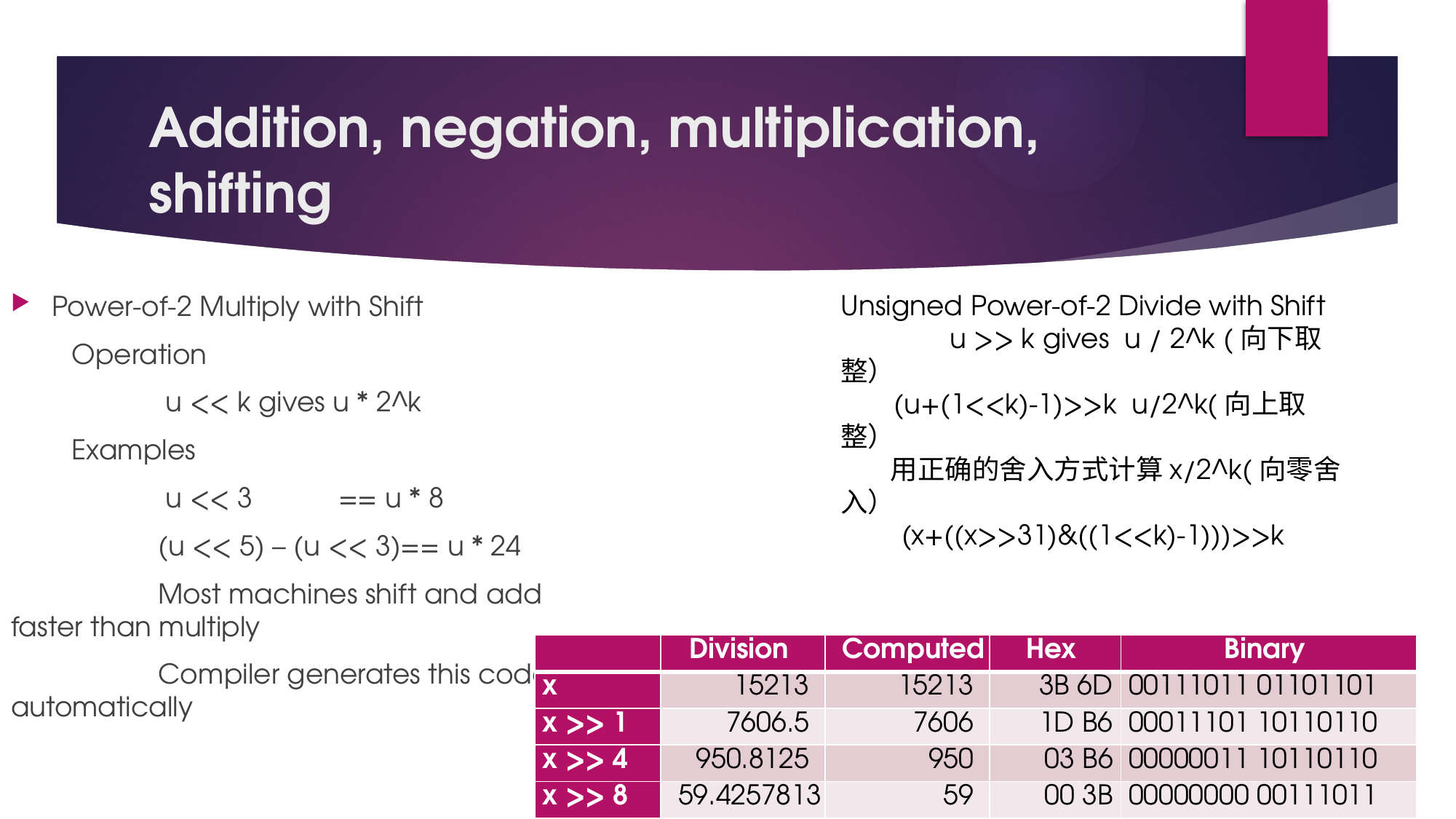

# Addition, negation, multiplication, shifting
Unsigned Power-of-2 Divide with Shift
	u >> k gives  u / 2^k (向下取整）
       (u+(1<<k)-1)>>k  u/2^k(向上取整）
       用正确的舍入方式计算x/2^k(向零舍入）
        (x+((x>>31)&((1<<k)-1)))>>k
Power-of-2 Multiply with Shift
        Operation
	      u << k gives u * 2^k
        Examples
	      u << 3	== u * 8
	     (u << 5) – (u << 3)==	u * 24
	     Most machines shift and add faster than multiply
	     Compiler generates this code automatically

|  | Division | Computed | Hex | Binary |
| --- | --- | --- | --- | --- |
| x | 15213 | 15213 | 3B 6D | 00111011 01101101 |
| x >> 1 | 7606.5 | 7606 | 1D B6 | 00011101 10110110 |
| x >> 4 | 950.8125 | 950 | 03 B6 | 00000011 10110110 |
| x >> 8 | 59.4257813 | 59 | 00 3B | 00000000 00111011 |